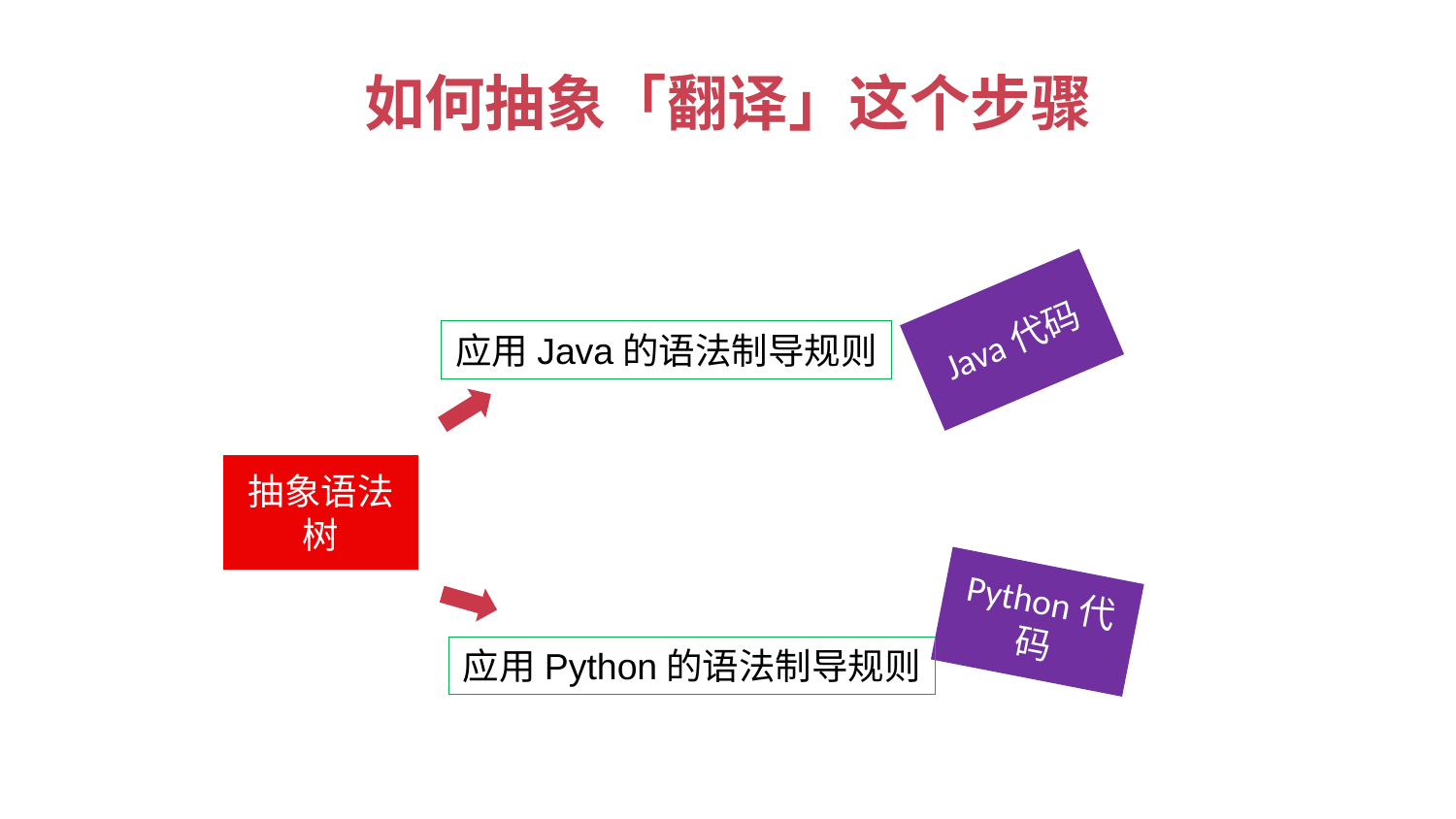

# 如何抽象「翻译」这个步骤
Java代码
应用Java的语法制导规则

抽象语法树
Python代码

应用Python的语法制导规则